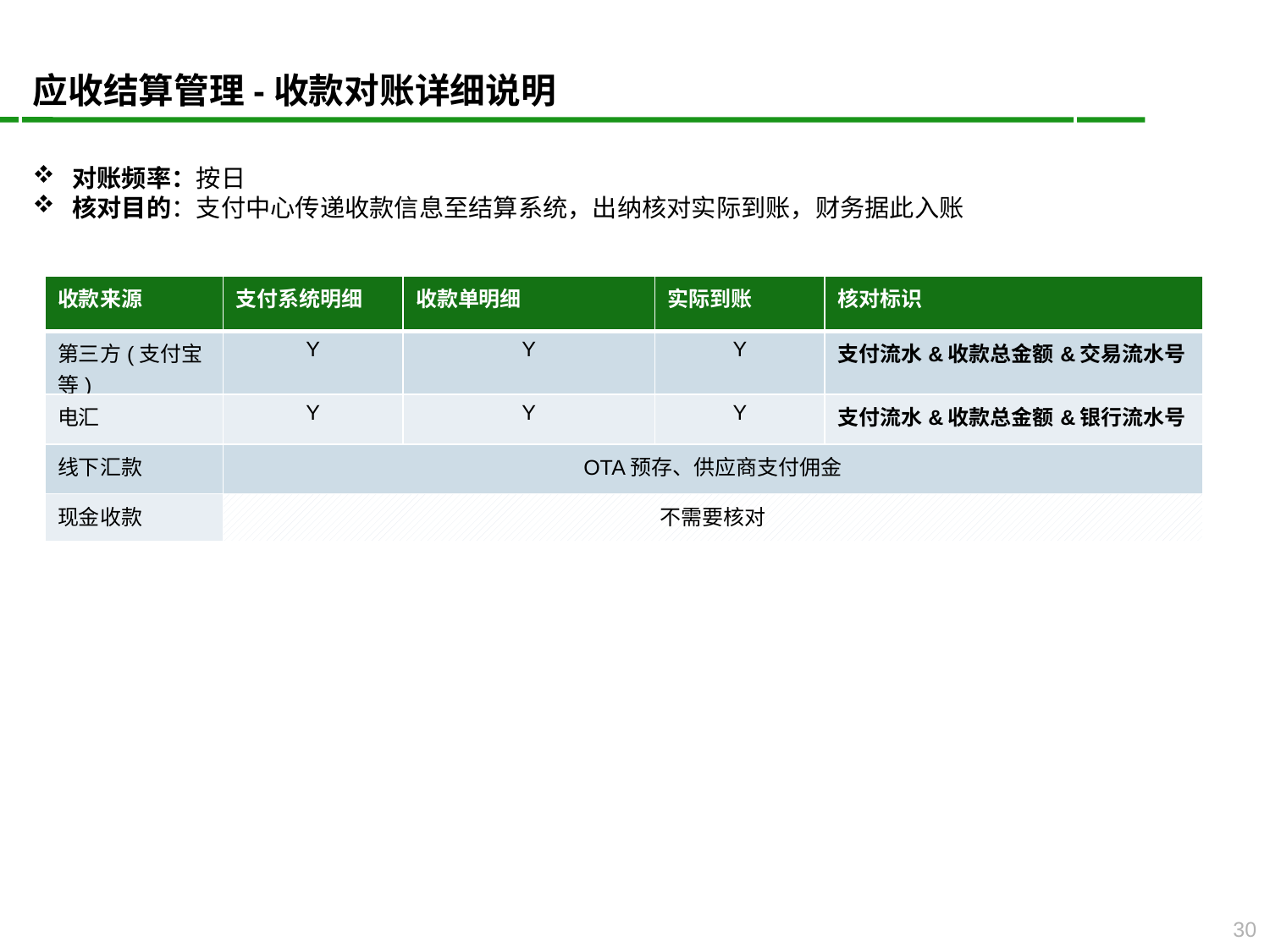

应收结算管理-收款对账详细说明
对账频率：按日
核对目的：支付中心传递收款信息至结算系统，出纳核对实际到账，财务据此入账

| 收款来源 | 支付系统明细 | 收款单明细 | 实际到账 | 核对标识 |
| --- | --- | --- | --- | --- |
| 第三方(支付宝等) | Y | Y | Y | 支付流水&收款总金额&交易流水号 |
| 电汇 | Y | Y | Y | 支付流水&收款总金额&银行流水号 |
| 线下汇款 | OTA预存、供应商支付佣金 |  |  |  |
| 现金收款 | 不需要核对 |  |  |  |
30